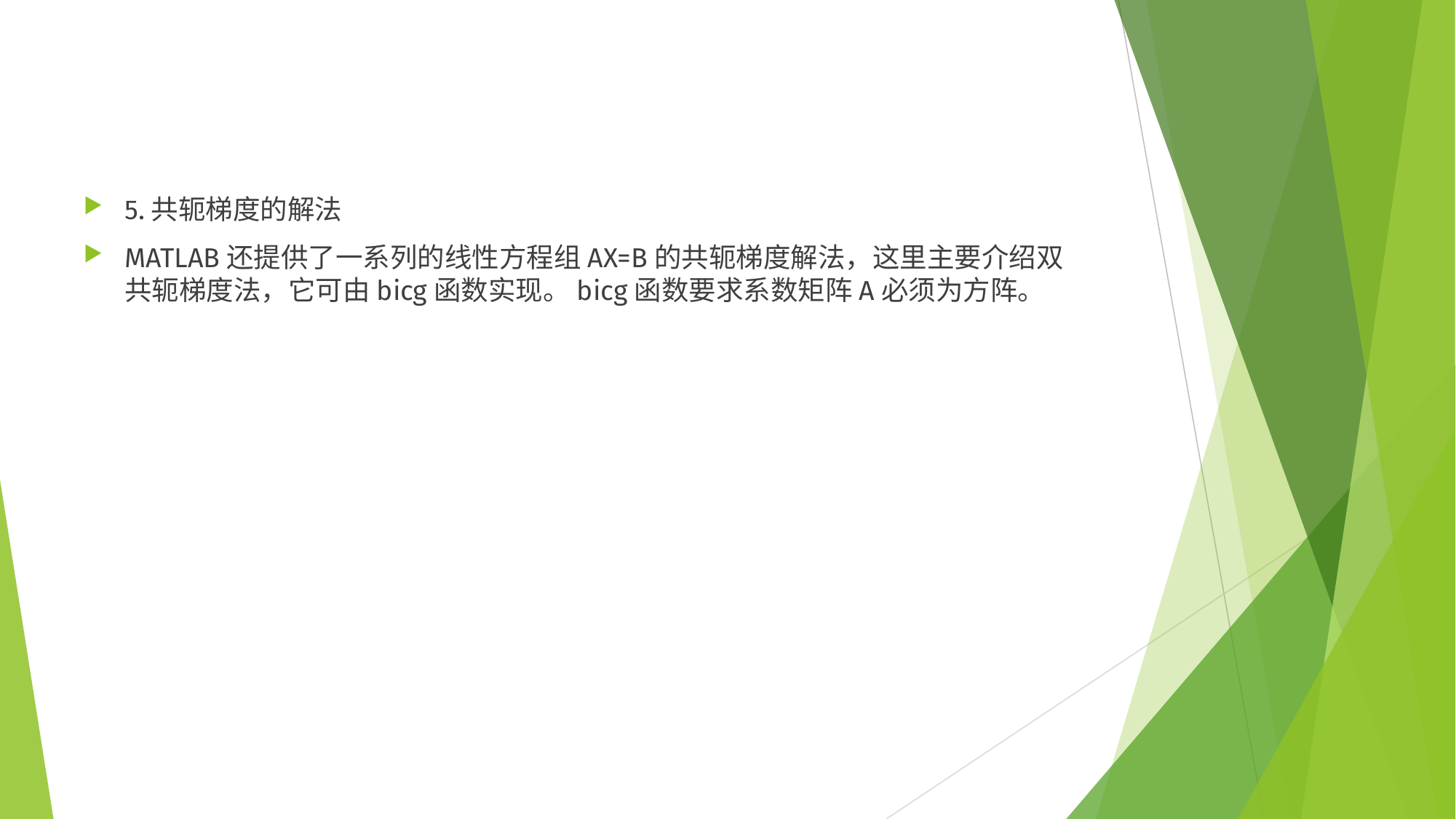

5.共轭梯度的解法
MATLAB还提供了一系列的线性方程组AX=B的共轭梯度解法，这里主要介绍双共轭梯度法，它可由bicg函数实现。bicg函数要求系数矩阵A必须为方阵。